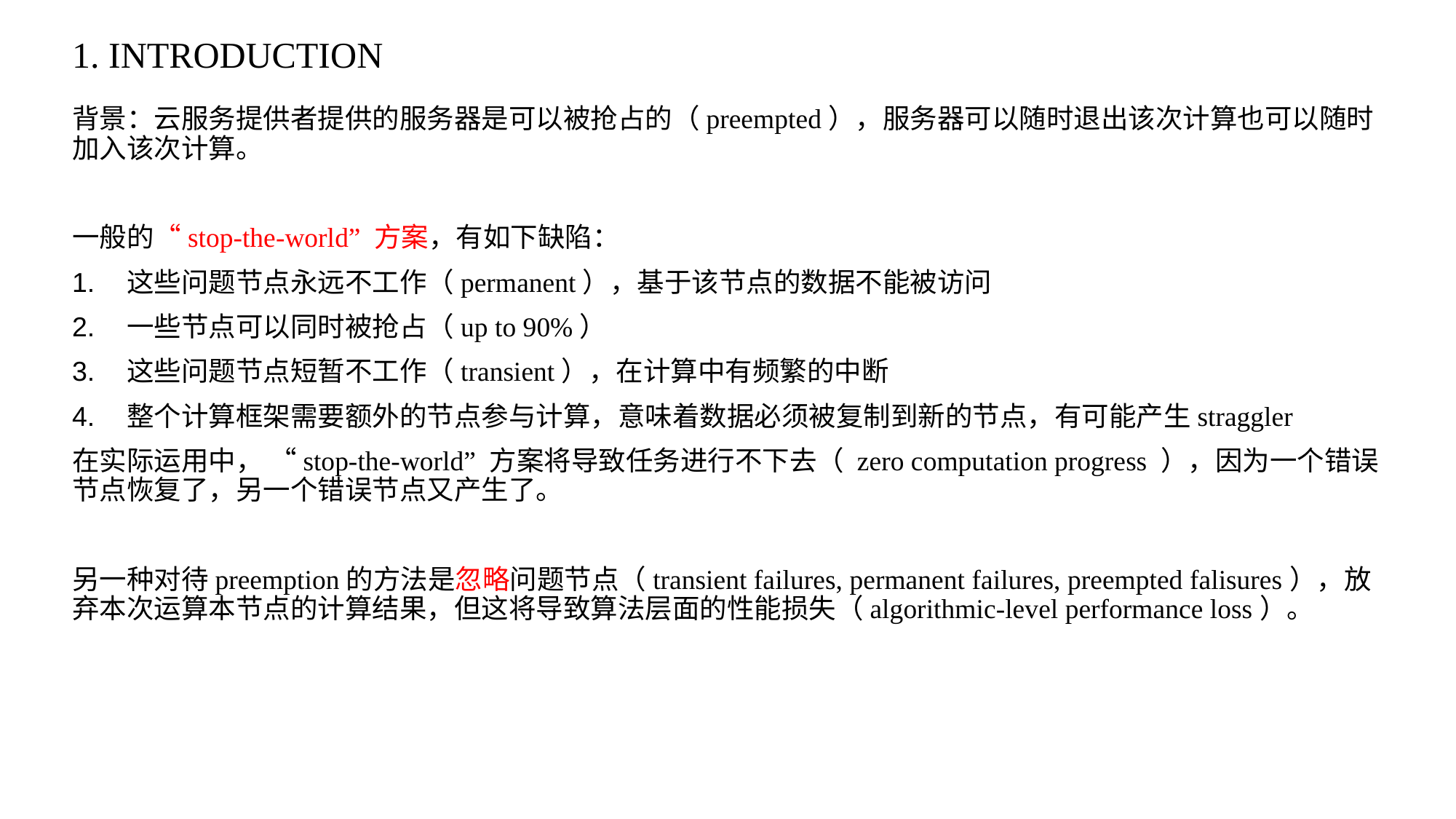

# 1. INTRODUCTION
背景：云服务提供者提供的服务器是可以被抢占的（preempted），服务器可以随时退出该次计算也可以随时加入该次计算。

一般的“stop-the-world” 方案，有如下缺陷：
这些问题节点永远不工作（permanent），基于该节点的数据不能被访问
一些节点可以同时被抢占（up to 90%）
这些问题节点短暂不工作（transient），在计算中有频繁的中断
整个计算框架需要额外的节点参与计算，意味着数据必须被复制到新的节点，有可能产生straggler
在实际运用中， “stop-the-world” 方案将导致任务进行不下去（ zero computation progress ），因为一个错误节点恢复了，另一个错误节点又产生了。

另一种对待preemption的方法是忽略问题节点（transient failures, permanent failures, preempted falisures），放弃本次运算本节点的计算结果，但这将导致算法层面的性能损失（algorithmic-level performance loss）。